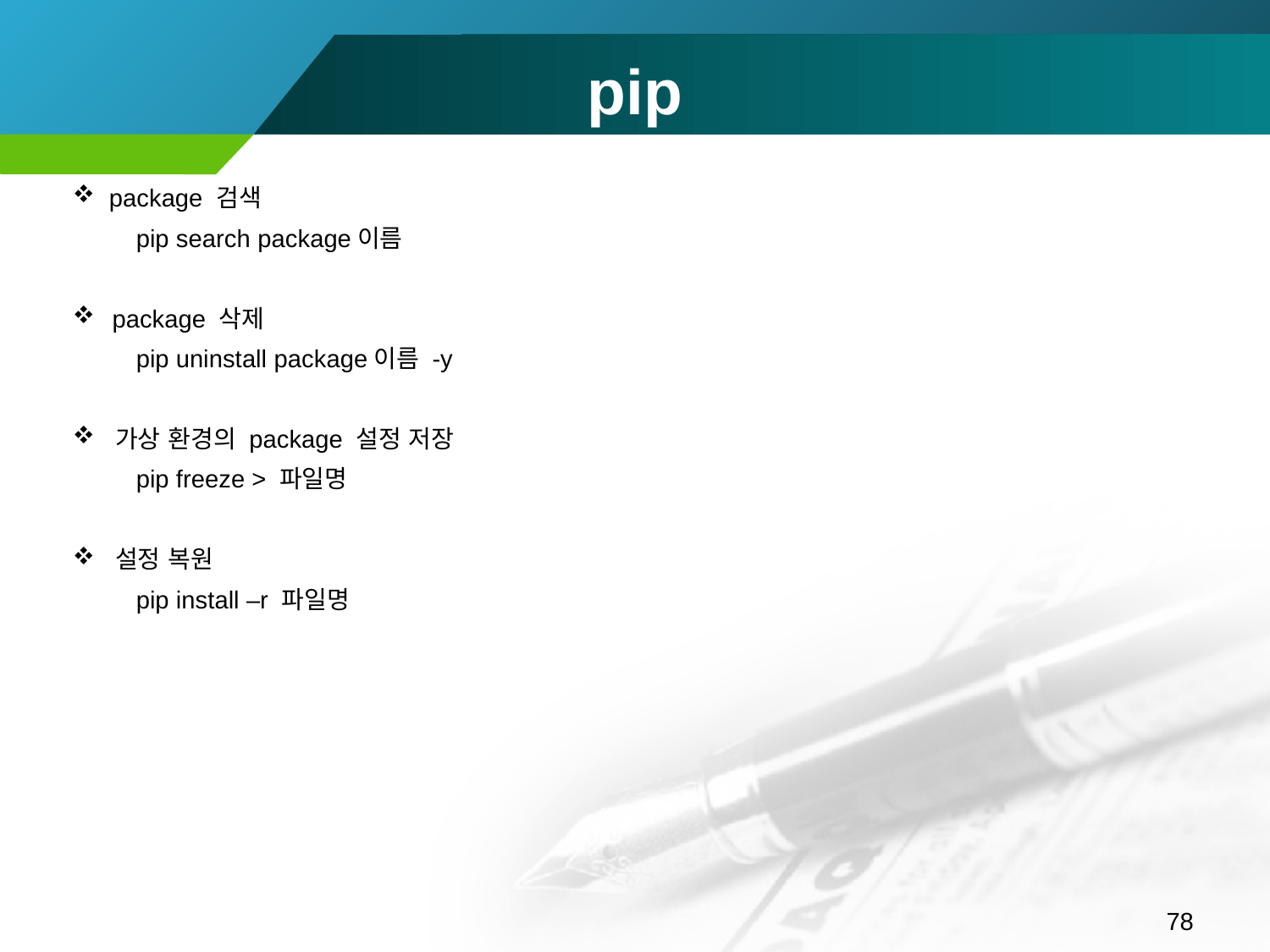

pip
  package 검색
pip search package이름

package 삭제
pip uninstall package이름 -y

  가상 환경의 package 설정 저장
pip freeze > 파일명

  설정 복원
pip install –r 파일명
78